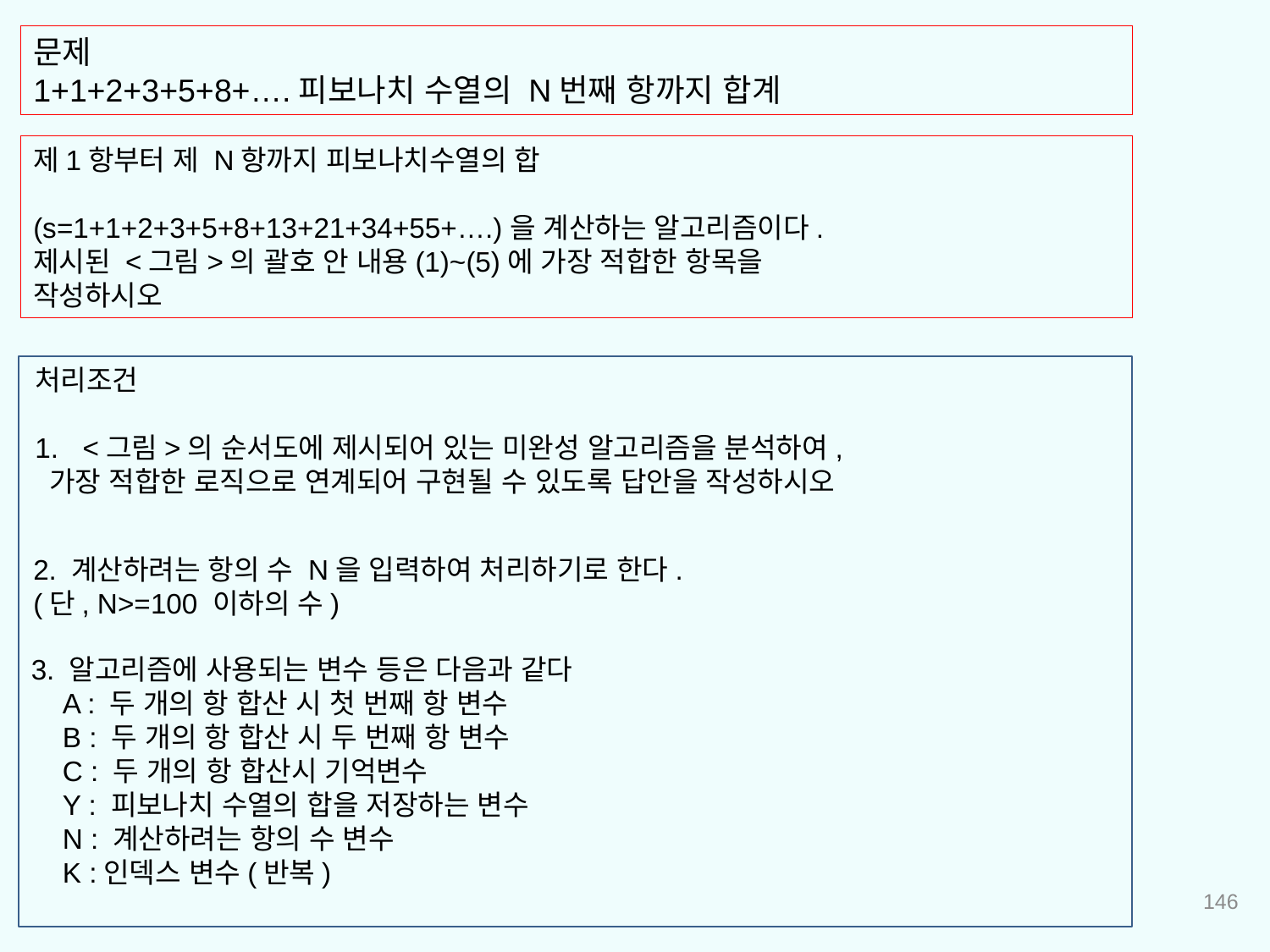

문제
1+1+2+3+5+8+….피보나치 수열의 N번째 항까지 합계
제1항부터 제 N항까지 피보나치수열의 합

(s=1+1+2+3+5+8+13+21+34+55+….)을 계산하는 알고리즘이다.
제시된 <그림>의 괄호 안 내용(1)~(5)에 가장 적합한 항목을
작성하시오

처리조건

<그림>의 순서도에 제시되어 있는 미완성 알고리즘을 분석하여,
 가장 적합한 로직으로 연계되어 구현될 수 있도록 답안을 작성하시오
2. 계산하려는 항의 수 N을 입력하여 처리하기로 한다.
(단, N>=100 이하의 수)
3. 알고리즘에 사용되는 변수 등은 다음과 같다
    A : 두 개의 항 합산 시 첫 번째 항 변수
    B : 두 개의 항 합산 시 두 번째 항 변수
    C : 두 개의 항 합산시 기억변수
    Y : 피보나치 수열의 합을 저장하는 변수
    N : 계산하려는 항의 수 변수
    K :인덱스 변수(반복)
146